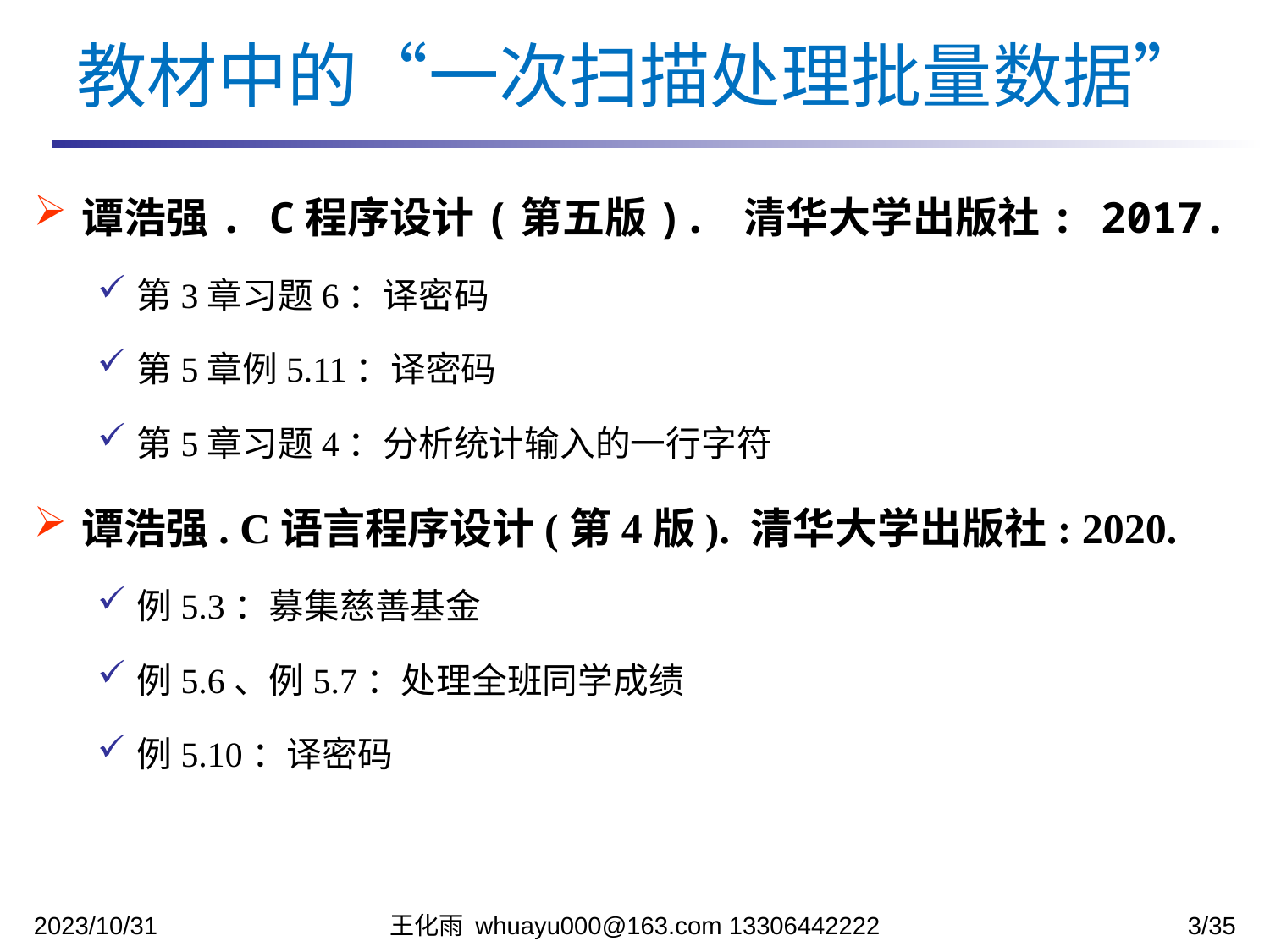

教材中的“一次扫描处理批量数据”
谭浩强. C程序设计(第五版). 清华大学出版社: 2017.
第3章习题6：译密码
第5章例5.11：译密码
第5章习题4：分析统计输入的一行字符
谭浩强. C语言程序设计(第4版). 清华大学出版社: 2020.
例5.3：募集慈善基金
例5.6、例5.7：处理全班同学成绩
例5.10：译密码
2023/10/31
王化雨 whuayu000@163.com 13306442222
3/35